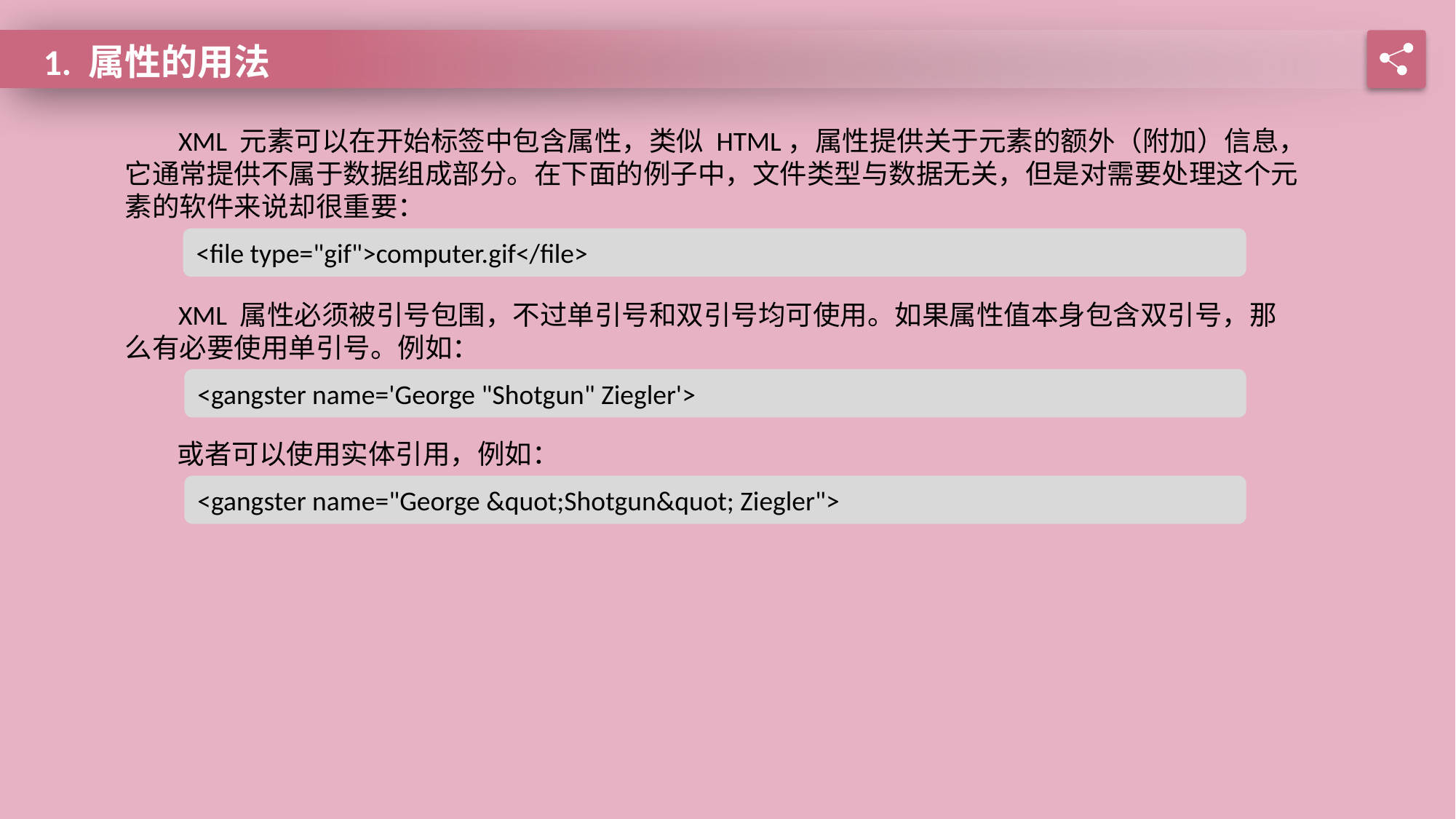

1. 属性的用法
XML 元素可以在开始标签中包含属性，类似 HTML，属性提供关于元素的额外（附加）信息，它通常提供不属于数据组成部分。在下面的例子中，文件类型与数据无关，但是对需要处理这个元素的软件来说却很重要：
<file type="gif">computer.gif</file>
XML 属性必须被引号包围，不过单引号和双引号均可使用。如果属性值本身包含双引号，那么有必要使用单引号。例如：
<gangster name='George "Shotgun" Ziegler'>
或者可以使用实体引用，例如：
<gangster name="George &quot;Shotgun&quot; Ziegler">